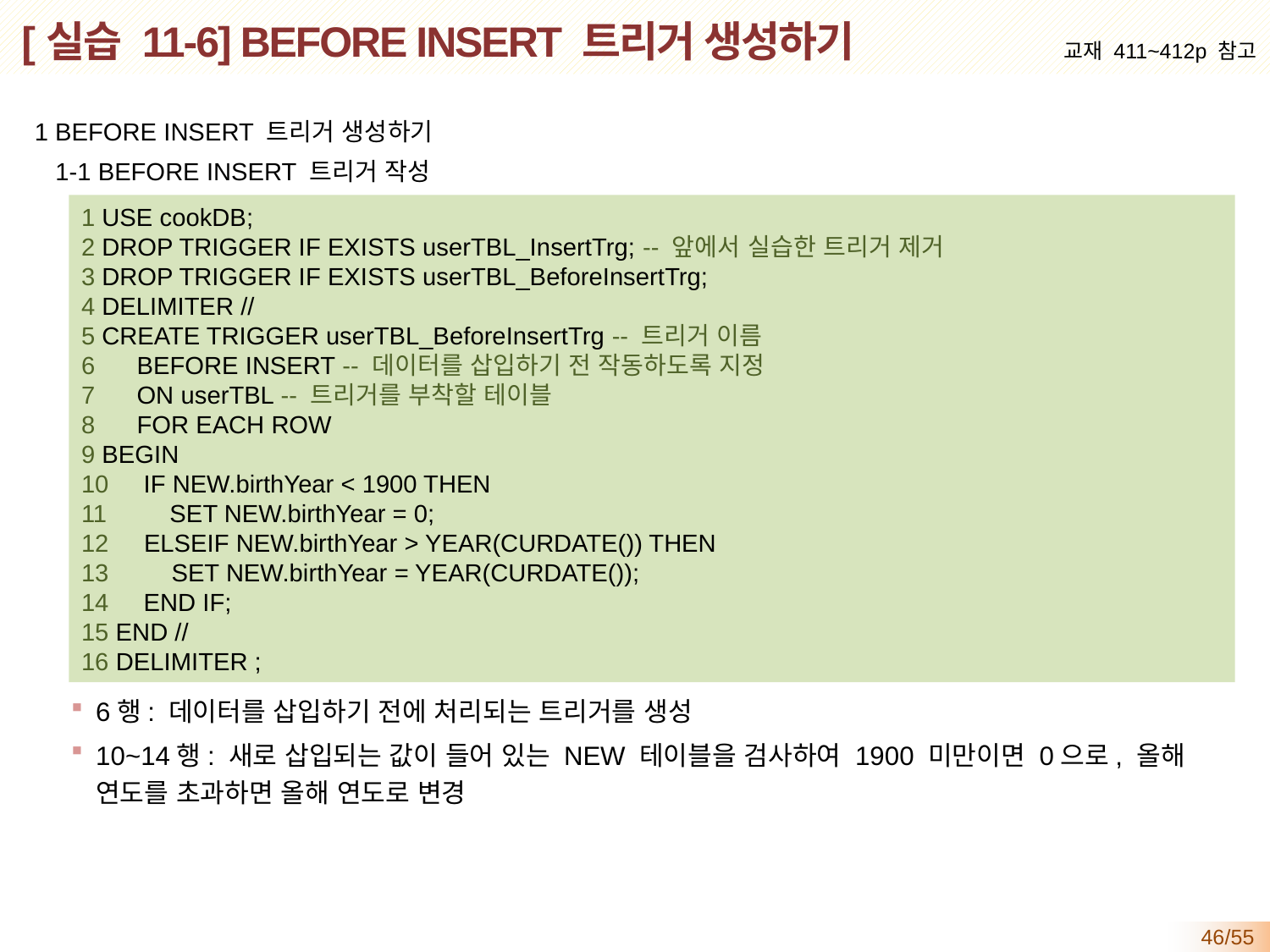

# [실습 11-6] BEFORE INSERT 트리거 생성하기
교재 411~412p 참고
1 BEFORE INSERT 트리거 생성하기
   1-1 BEFORE INSERT 트리거 작성

6행: 데이터를 삽입하기 전에 처리되는 트리거를 생성
10~14행: 새로 삽입되는 값이 들어 있는 NEW 테이블을 검사하여 1900 미만이면 0으로, 올해 연도를 초과하면 올해 연도로 변경

1 USE cookDB;
2 DROP TRIGGER IF EXISTS userTBL_InsertTrg; -- 앞에서 실습한 트리거 제거
3 DROP TRIGGER IF EXISTS userTBL_BeforeInsertTrg;
4 DELIMITER //
5 CREATE TRIGGER userTBL_BeforeInsertTrg -- 트리거 이름
6      BEFORE INSERT -- 데이터를 삽입하기 전 작동하도록 지정
7      ON userTBL -- 트리거를 부착할 테이블
8      FOR EACH ROW
9 BEGIN
10     IF NEW.birthYear < 1900 THEN
11         SET NEW.birthYear = 0;
12     ELSEIF NEW.birthYear > YEAR(CURDATE()) THEN
13         SET NEW.birthYear = YEAR(CURDATE());
14     END IF;
15 END //
16 DELIMITER ;